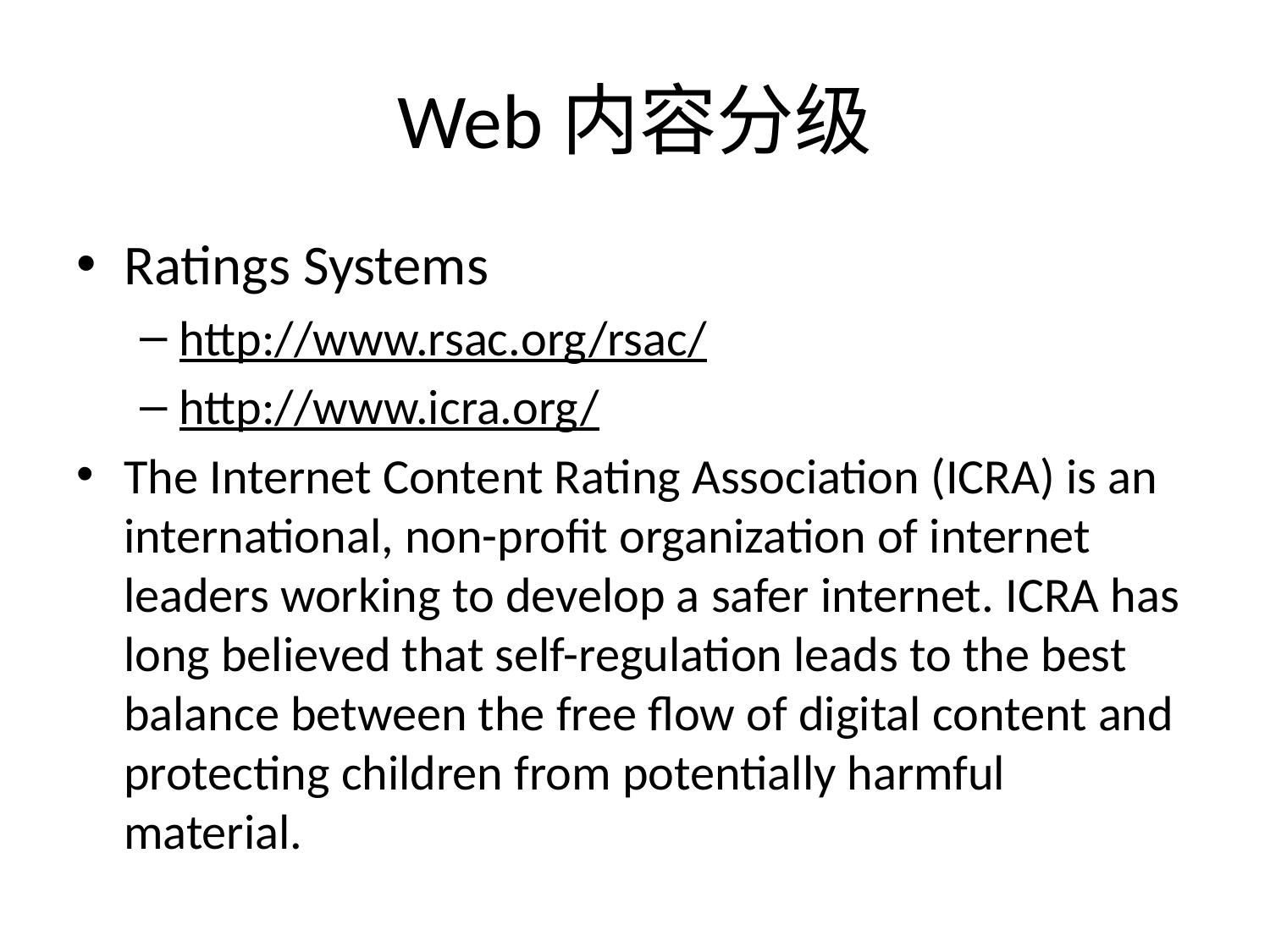

# Web内容分级
Ratings Systems
http://www.rsac.org/rsac/
http://www.icra.org/
The Internet Content Rating Association (ICRA) is an international, non-profit organization of internet leaders working to develop a safer internet. ICRA has long believed that self-regulation leads to the best balance between the free flow of digital content and protecting children from potentially harmful material.